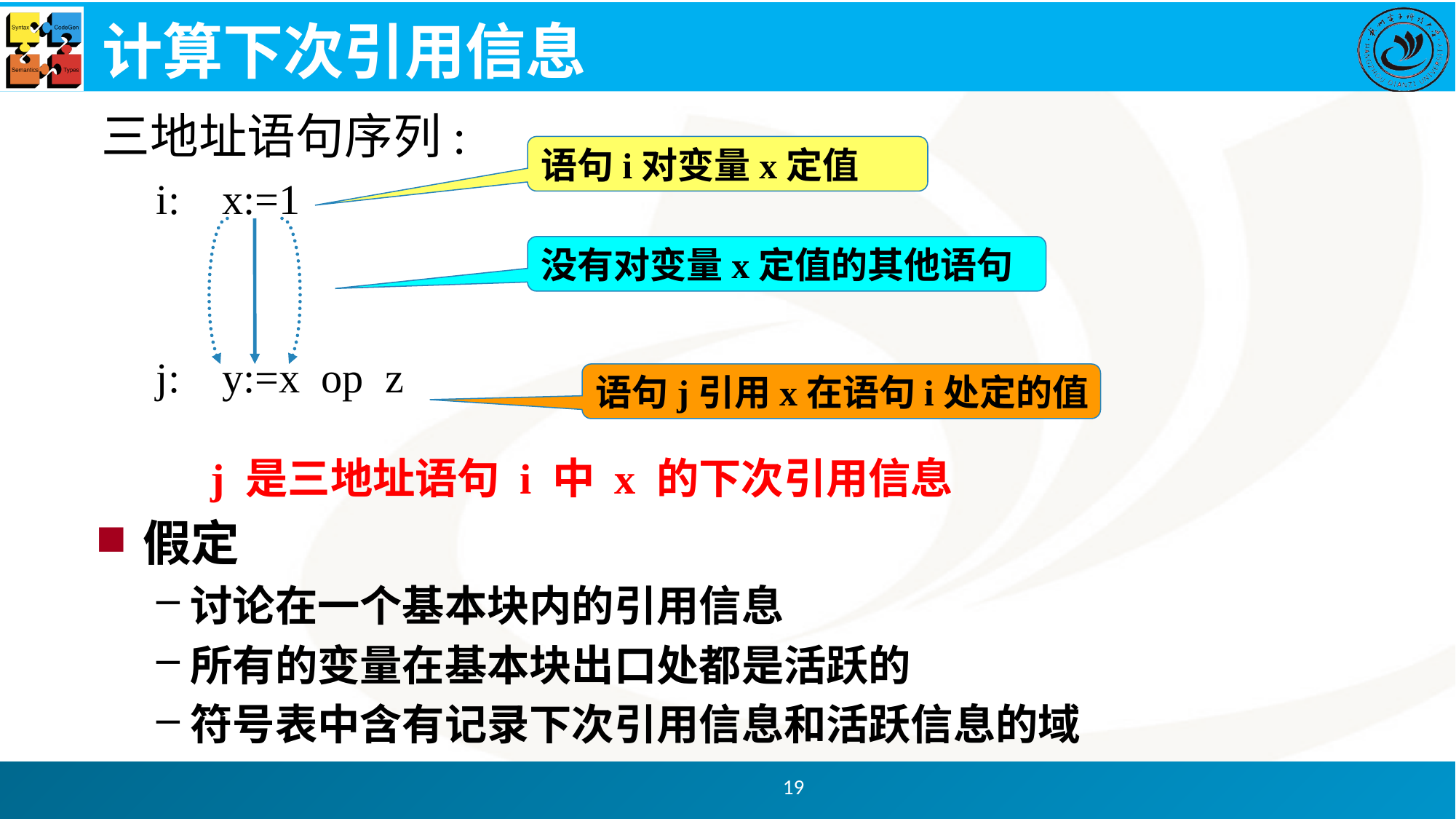

# 计算下次引用信息
三地址语句序列:
i:    x:=1

j:    y:=x  op  z
语句i对变量x定值

没有对变量x定值的其他语句
语句j引用x在语句i处定的值
j 是三地址语句 i 中 x 的下次引用信息
假定
讨论在一个基本块内的引用信息
所有的变量在基本块出口处都是活跃的
符号表中含有记录下次引用信息和活跃信息的域
19